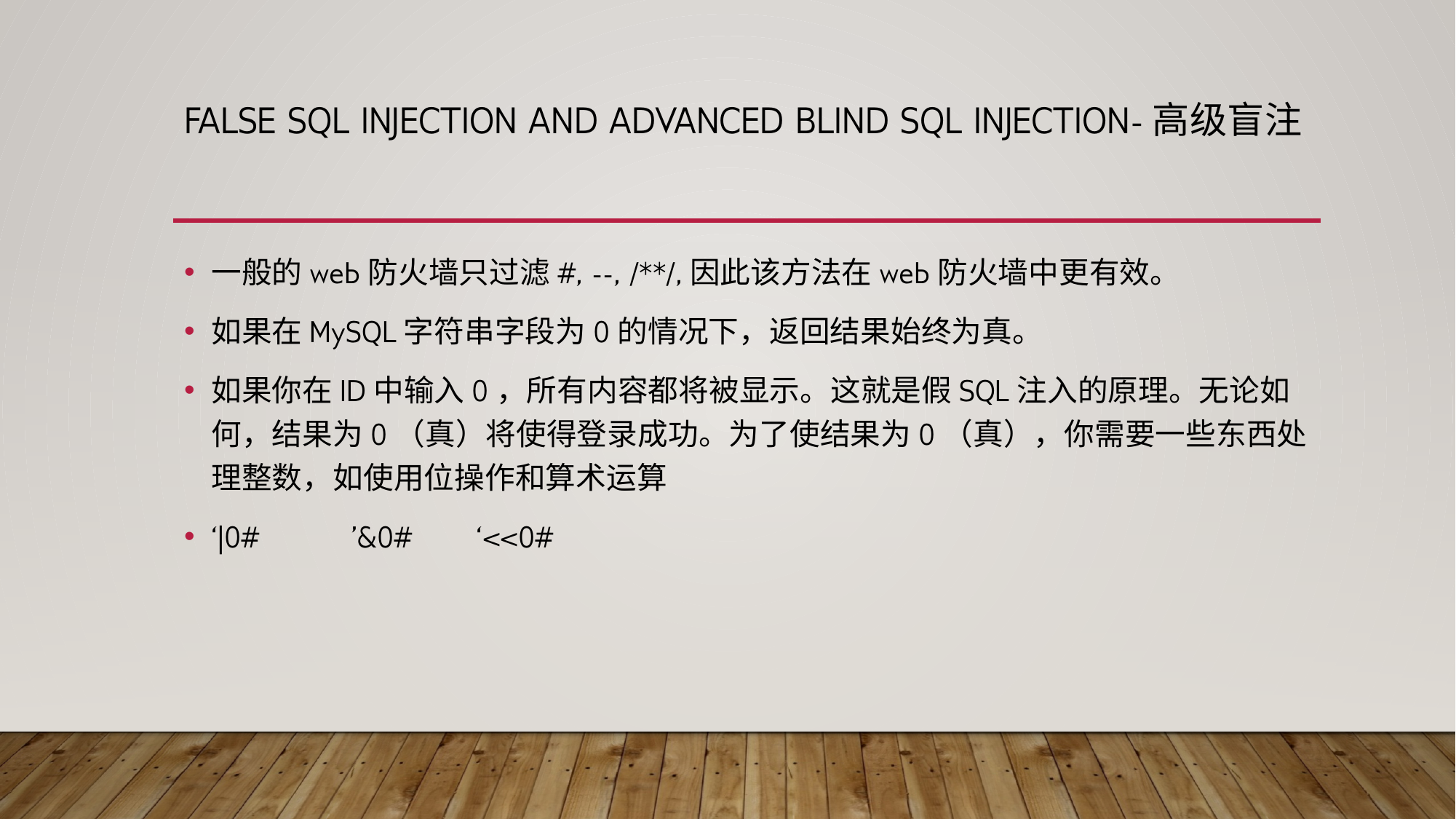

# False SQL Injection and Advanced Blind SQL Injection-高级盲注
一般的web防火墙只过滤#, --, /**/,因此该方法在web防火墙中更有效。
如果在MySQL字符串字段为0的情况下，返回结果始终为真。
如果你在ID中输入0，所有内容都将被显示。这就是假SQL注入的原理。无论如何，结果为0（真）将使得登录成功。为了使结果为0（真），你需要一些东西处理整数，如使用位操作和算术运算
‘|0#          ’&0#       ‘<<0#